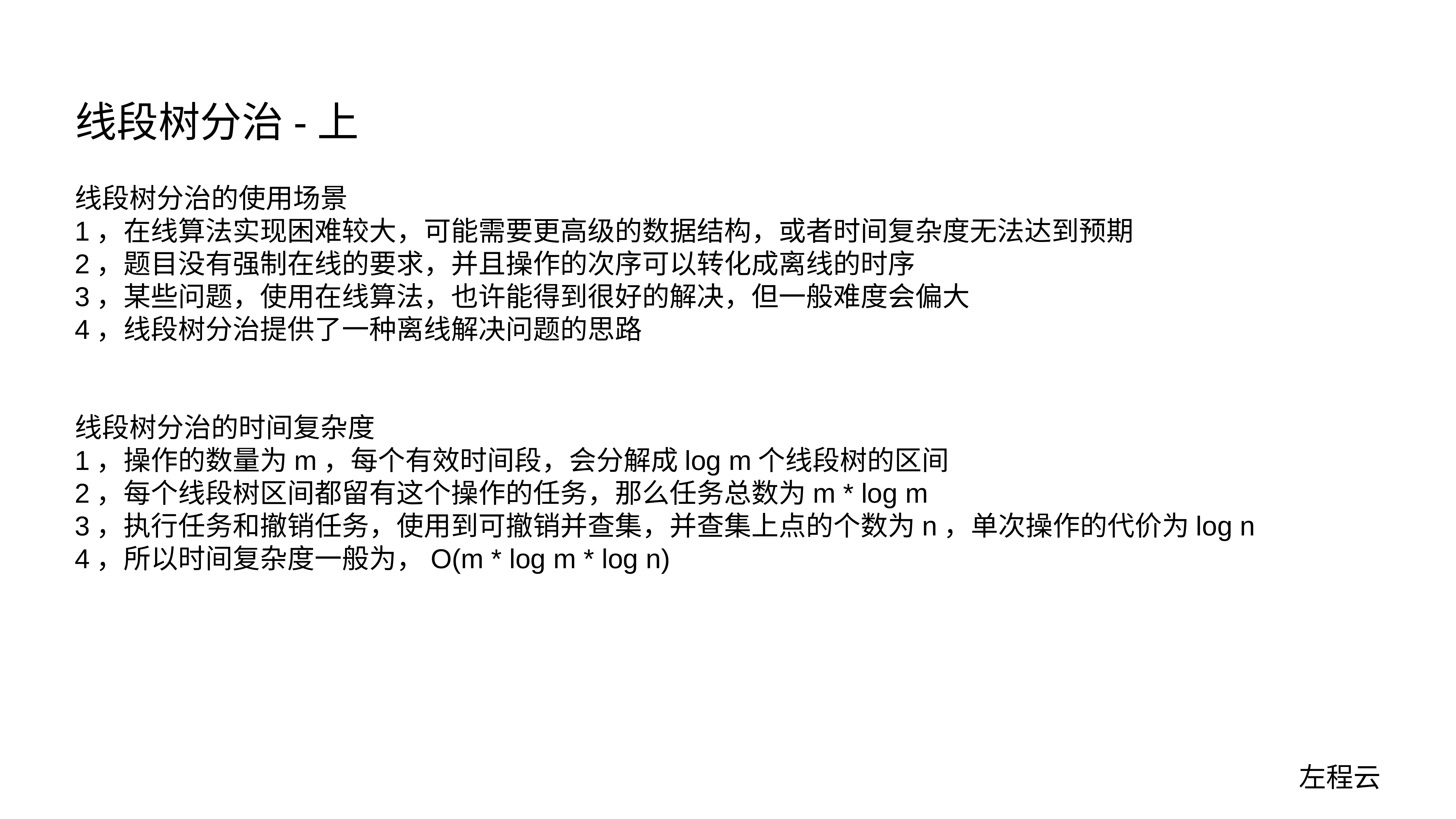

# 线段树分治-上
线段树分治的使用场景
1，在线算法实现困难较大，可能需要更高级的数据结构，或者时间复杂度无法达到预期
2，题目没有强制在线的要求，并且操作的次序可以转化成离线的时序
3，某些问题，使用在线算法，也许能得到很好的解决，但一般难度会偏大
4，线段树分治提供了一种离线解决问题的思路

线段树分治的时间复杂度
1，操作的数量为m，每个有效时间段，会分解成log m个线段树的区间
2，每个线段树区间都留有这个操作的任务，那么任务总数为m * log m
3，执行任务和撤销任务，使用到可撤销并查集，并查集上点的个数为n，单次操作的代价为log n
4，所以时间复杂度一般为，O(m * log m * log n)
左程云